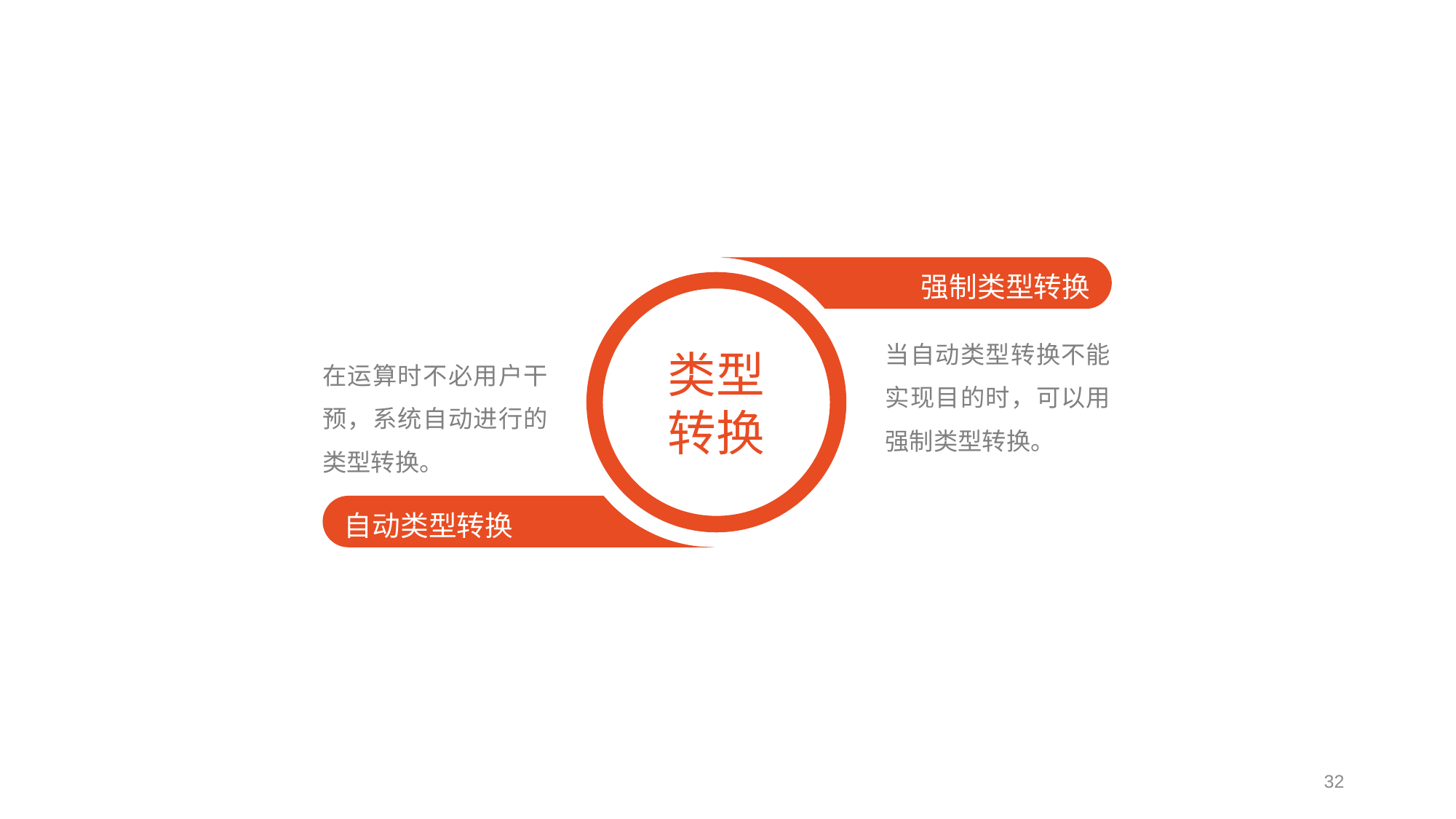

在运算时不必用户干预，系统自动进行的类型转换。
强制类型转换
类型
转换
当自动类型转换不能实现目的时，可以用强制类型转换。
自动类型转换
32